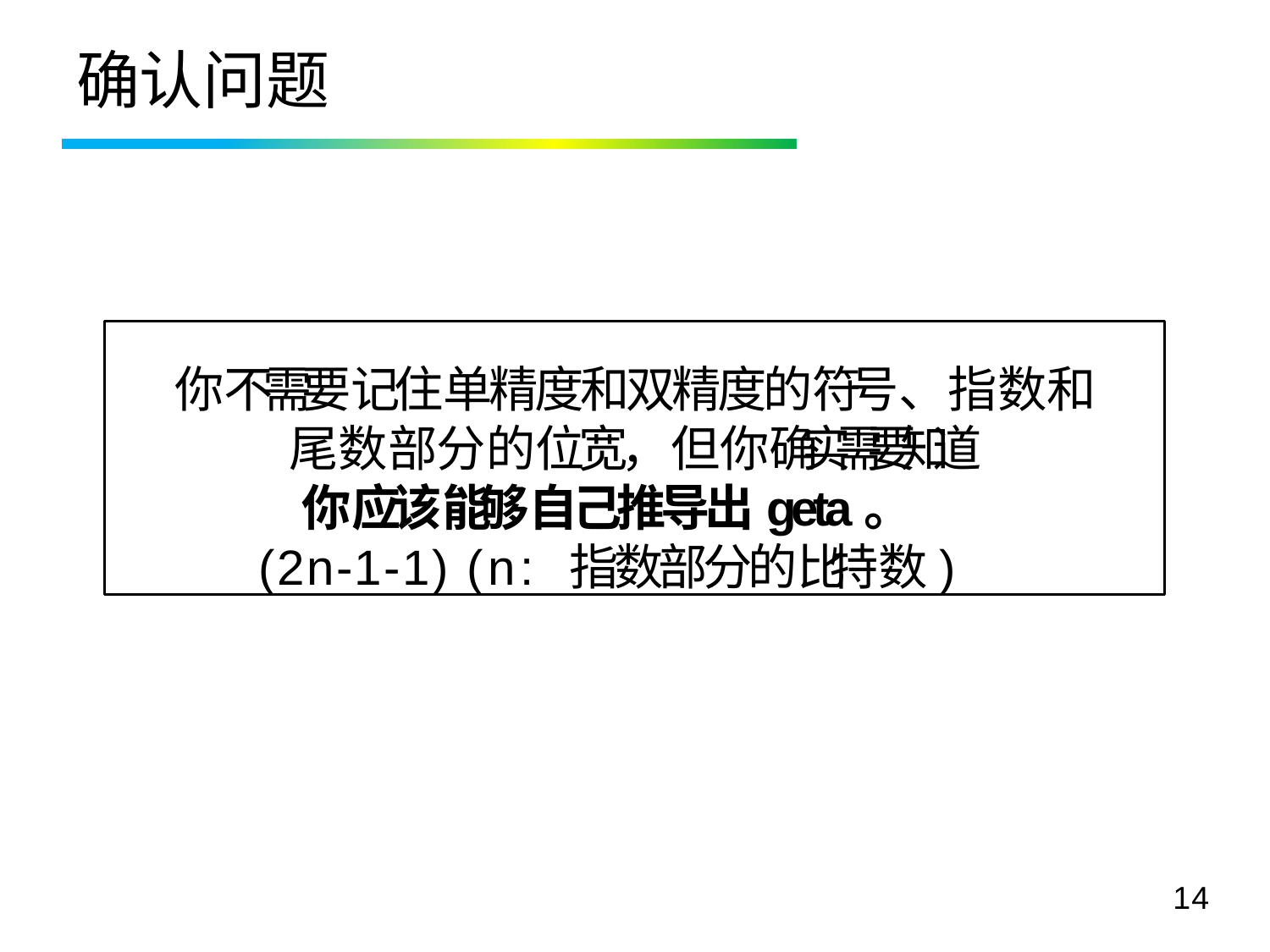

# 确认问题
你不需要记住单精度和双精度的符号、指数和尾数部分的位宽，但你确实需要知道
你应该能够自己推导出geta。
(2n-1-1) (n: 指数部分的比特数)
14